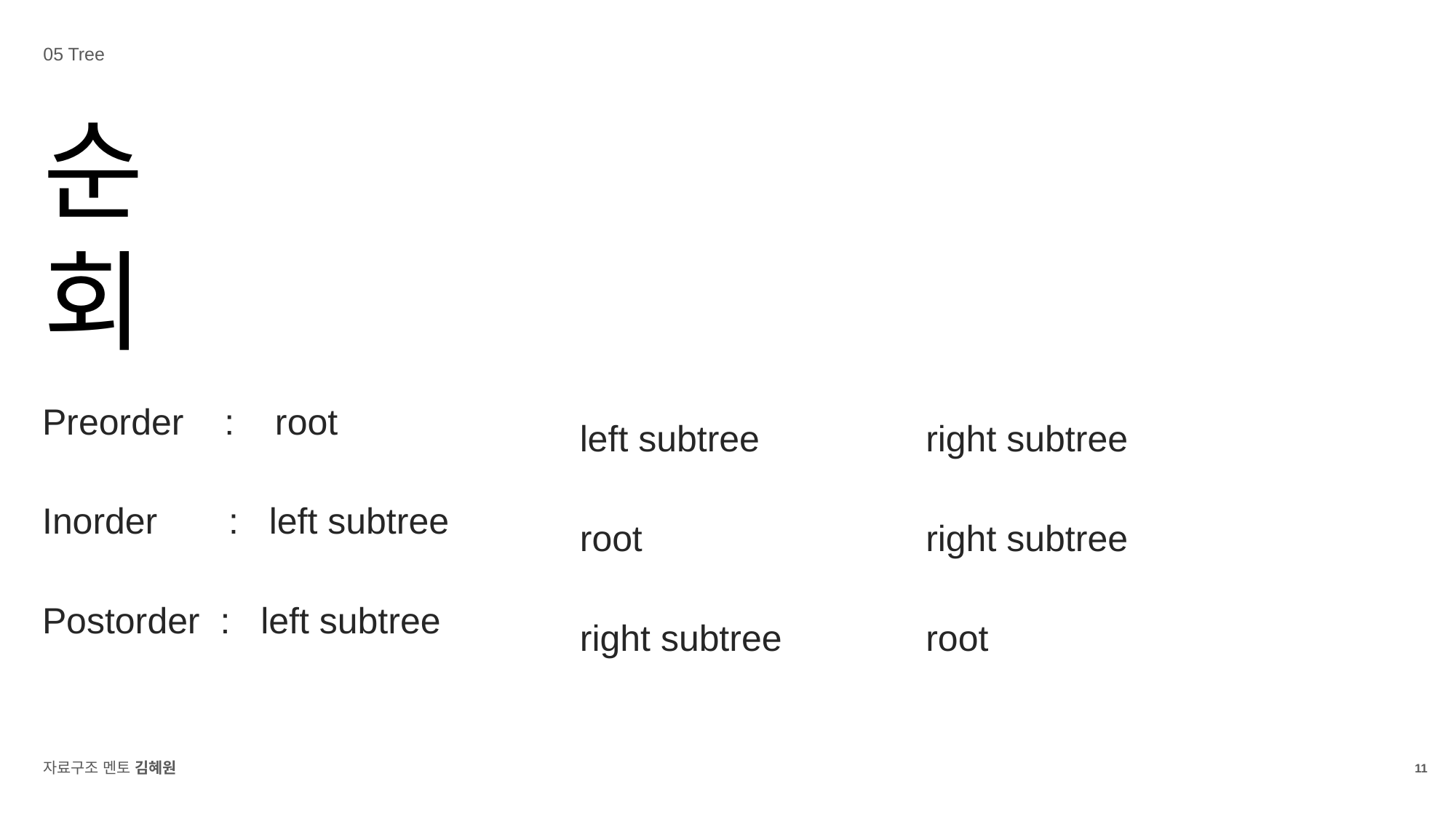

05 Tree
순회

Preorder    :    root

Inorder       :   left subtree

Postorder  :   left subtree
left subtree

root

right subtree
right subtree

right subtree

root